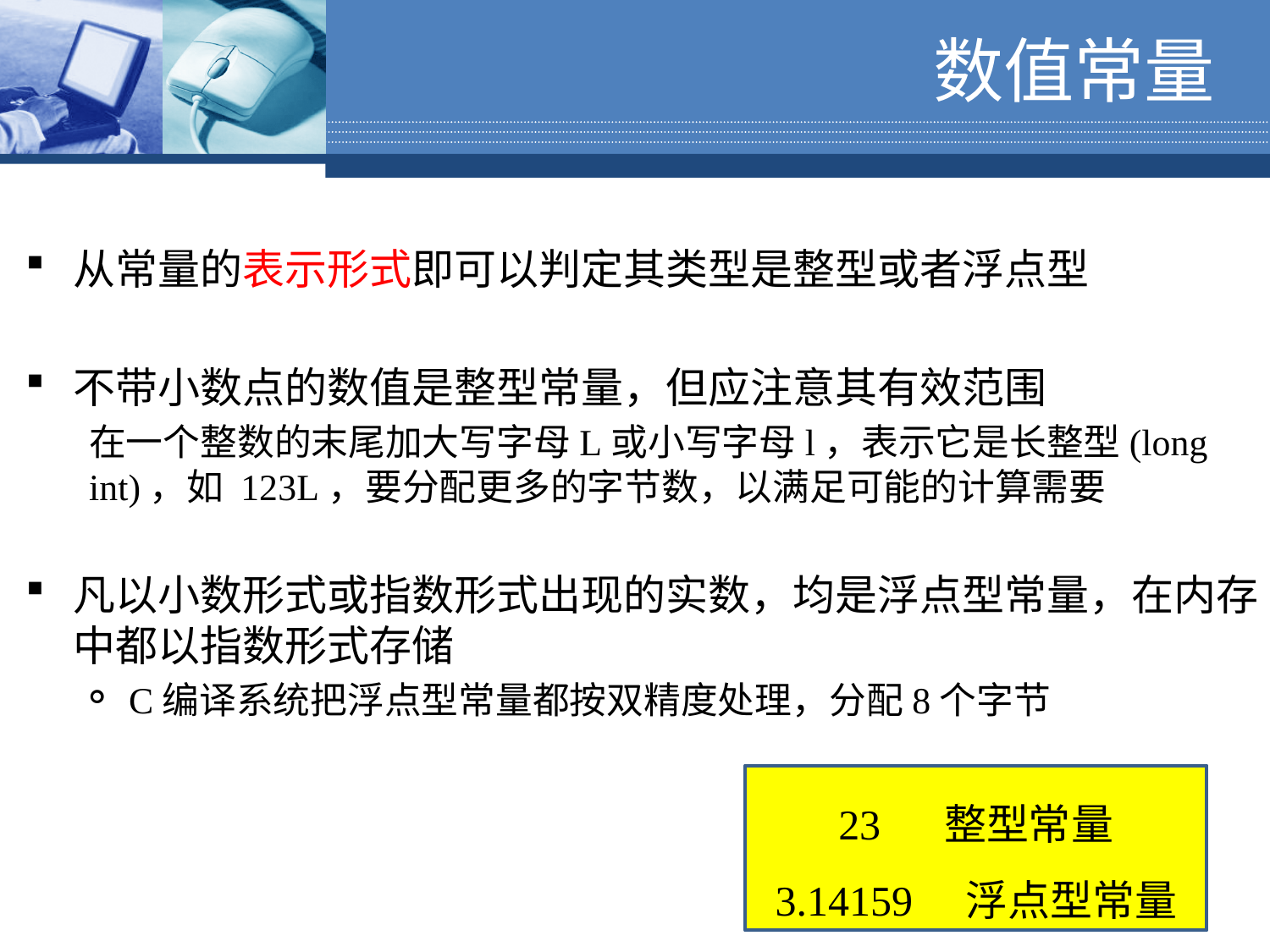

# 数值常量
从常量的表示形式即可以判定其类型是整型或者浮点型

不带小数点的数值是整型常量，但应注意其有效范围
在一个整数的末尾加大写字母L或小写字母l，表示它是长整型(long int)，如 123L，要分配更多的字节数，以满足可能的计算需要

凡以小数形式或指数形式出现的实数，均是浮点型常量，在内存中都以指数形式存储
C编译系统把浮点型常量都按双精度处理，分配8个字节

23     整型常量
3.14159    浮点型常量